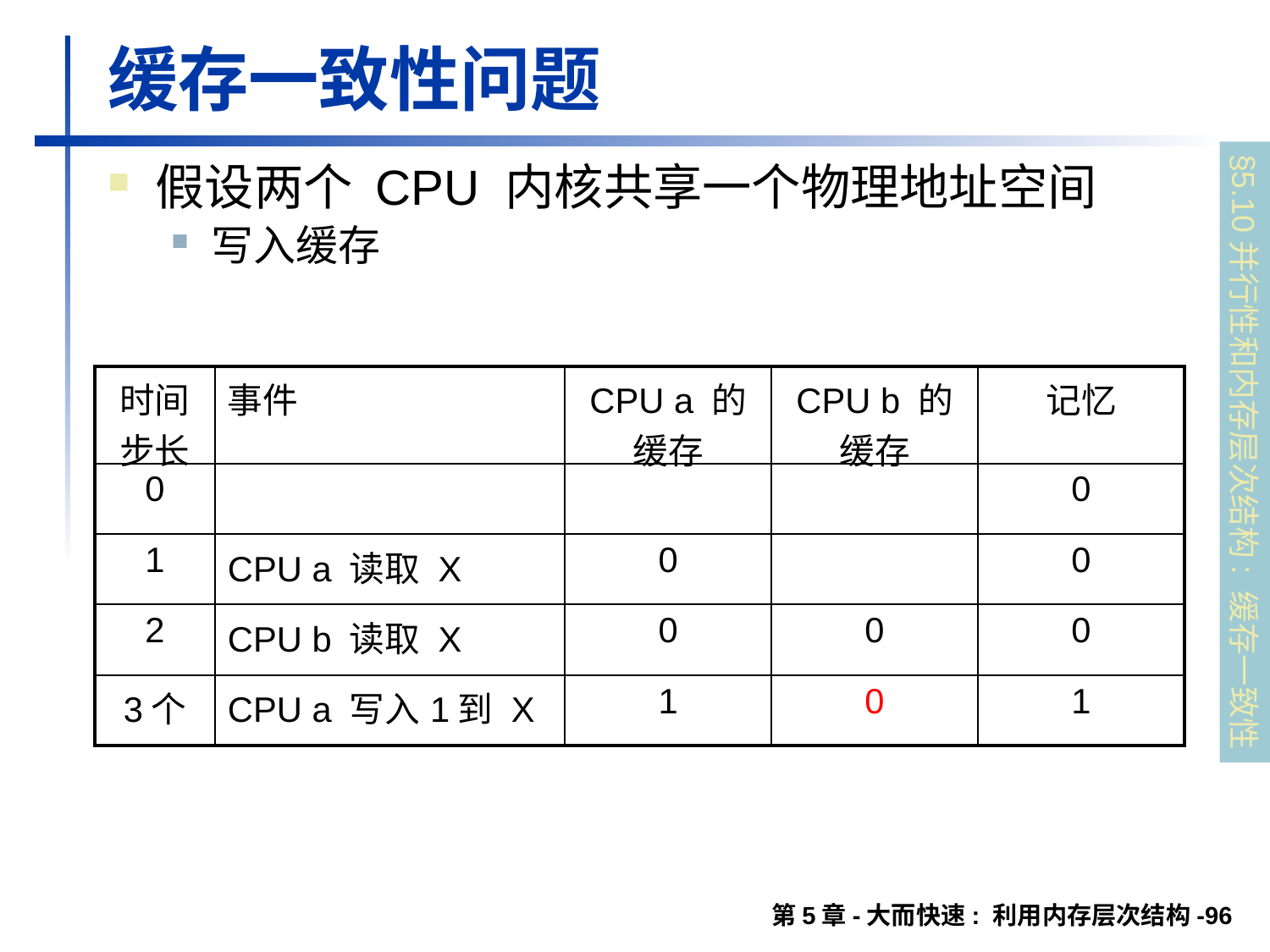

# 缓存一致性问题
假设两个 CPU 内核共享一个物理地址空间
写入缓存
| 时间步长 | 事件 | CPU a 的缓存 | CPU b 的缓存 | 记忆 |
| --- | --- | --- | --- | --- |
| 0 |  |  |  | 0 |
| 1 | CPU a 读取 X | 0 |  | 0 |
| 2 | CPU b 读取 X | 0 | 0 | 0 |
| 3个 | CPU a 写入1到 X | 1 | 0 | 1 |
§5.10并行性和内存层次结构: 缓存一致性
第5章-大而快速: 利用内存层次结构-96